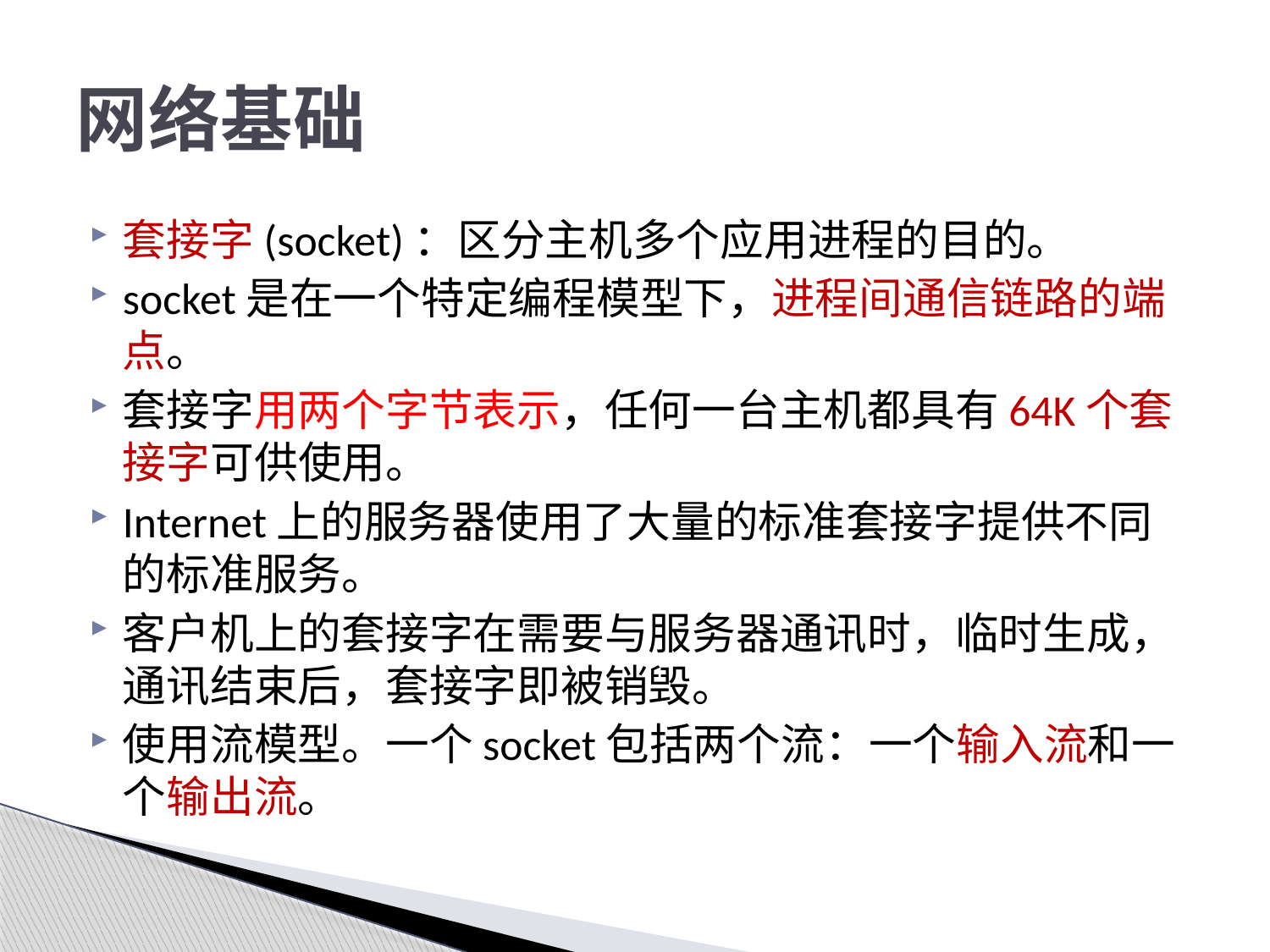

# 网络基础
套接字(socket)：区分主机多个应用进程的目的。
socket是在一个特定编程模型下，进程间通信链路的端点。
套接字用两个字节表示，任何一台主机都具有64K个套接字可供使用。
Internet上的服务器使用了大量的标准套接字提供不同的标准服务。
客户机上的套接字在需要与服务器通讯时，临时生成，通讯结束后，套接字即被销毁。
使用流模型。一个socket包括两个流：一个输入流和一个输出流。